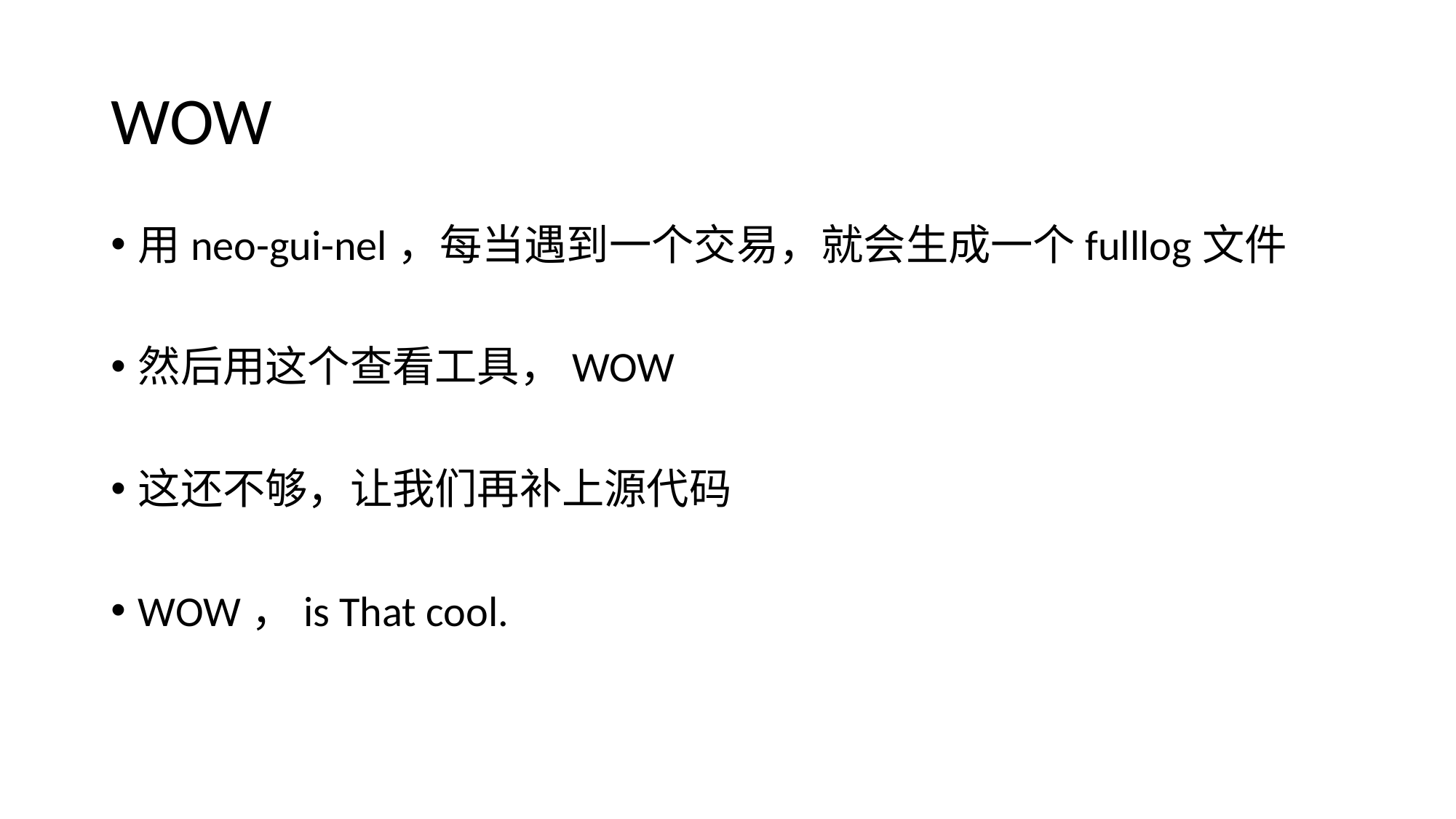

# WOW
用neo-gui-nel，每当遇到一个交易，就会生成一个fulllog文件

然后用这个查看工具，WOW

这还不够，让我们再补上源代码

WOW，is That cool.